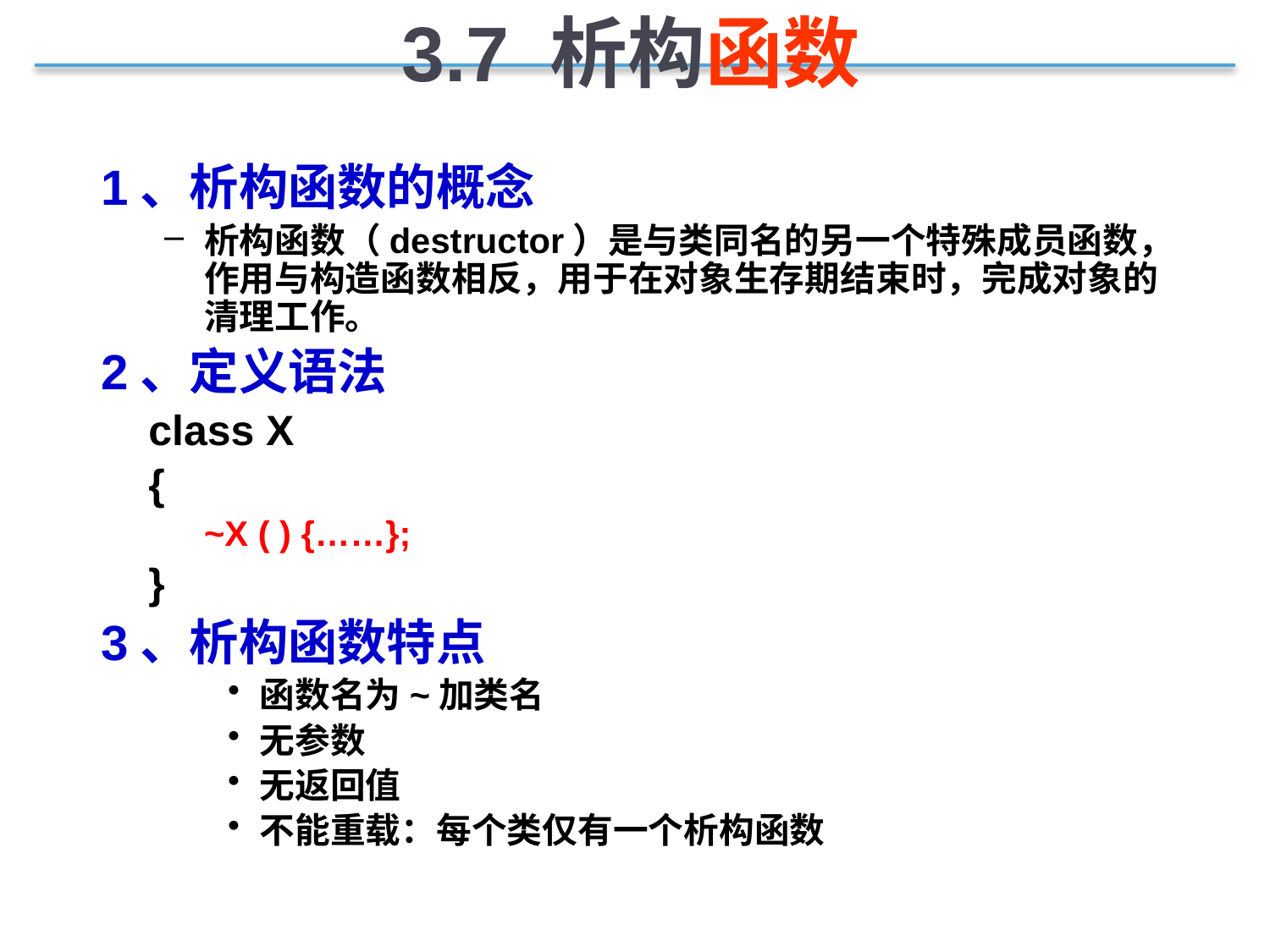

3.7 析构函数
1、析构函数的概念
析构函数（destructor）是与类同名的另一个特殊成员函数，作用与构造函数相反，用于在对象生存期结束时，完成对象的清理工作。
2、定义语法
	class X
	{
	~X ( ) {……};
	}
3、析构函数特点
函数名为~加类名
无参数
无返回值
不能重载：每个类仅有一个析构函数